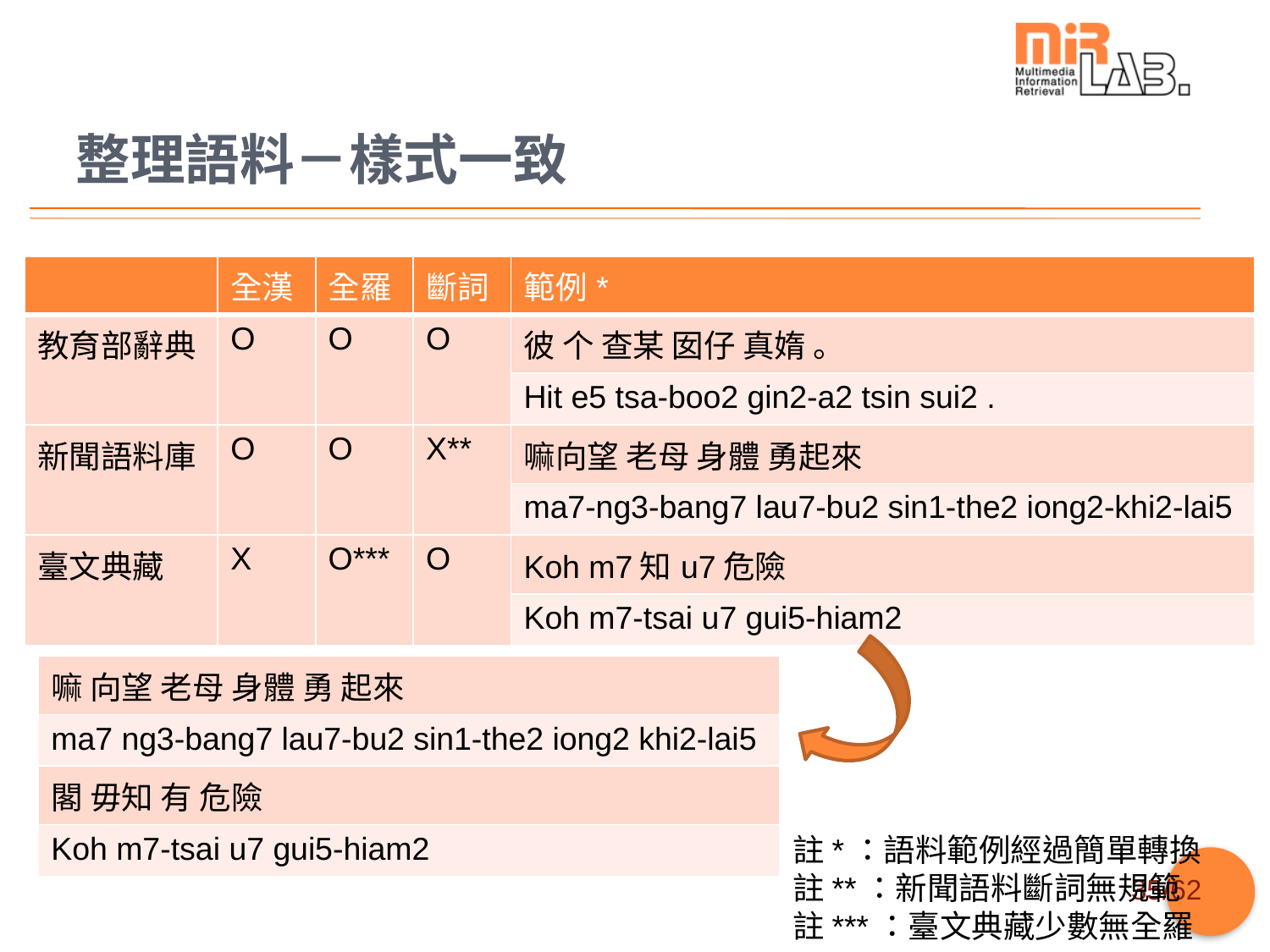

# 整理語料－樣式一致
|  | 全漢 | 全羅 | 斷詞 | 範例\* |
| --- | --- | --- | --- | --- |
| 教育部辭典 | O | O | O | 彼 个 查某 囡仔 真媠 。 |
|  |  |  |  | Hit e5 tsa-boo2 gin2-a2 tsin sui2 . |
| 新聞語料庫 | O | O | X\*\* | 嘛向望 老母 身體 勇起來 |
|  |  |  |  | ma7-ng3-bang7 lau7-bu2 sin1-the2 iong2-khi2-lai5 |
| 臺文典藏 | X | O\*\*\* | O | Koh m7知u7危險 |
|  |  |  |  | Koh m7-tsai u7 gui5-hiam2 |
| 嘛 向望 老母 身體 勇 起來 |
| --- |
| ma7 ng3-bang7 lau7-bu2 sin1-the2 iong2 khi2-lai5 |
| 閣 毋知 有 危險 |
| Koh m7-tsai u7 gui5-hiam2 |

註*：語料範例經過簡單轉換
註**：新聞語料斷詞無規範
註***：臺文典藏少數無全羅